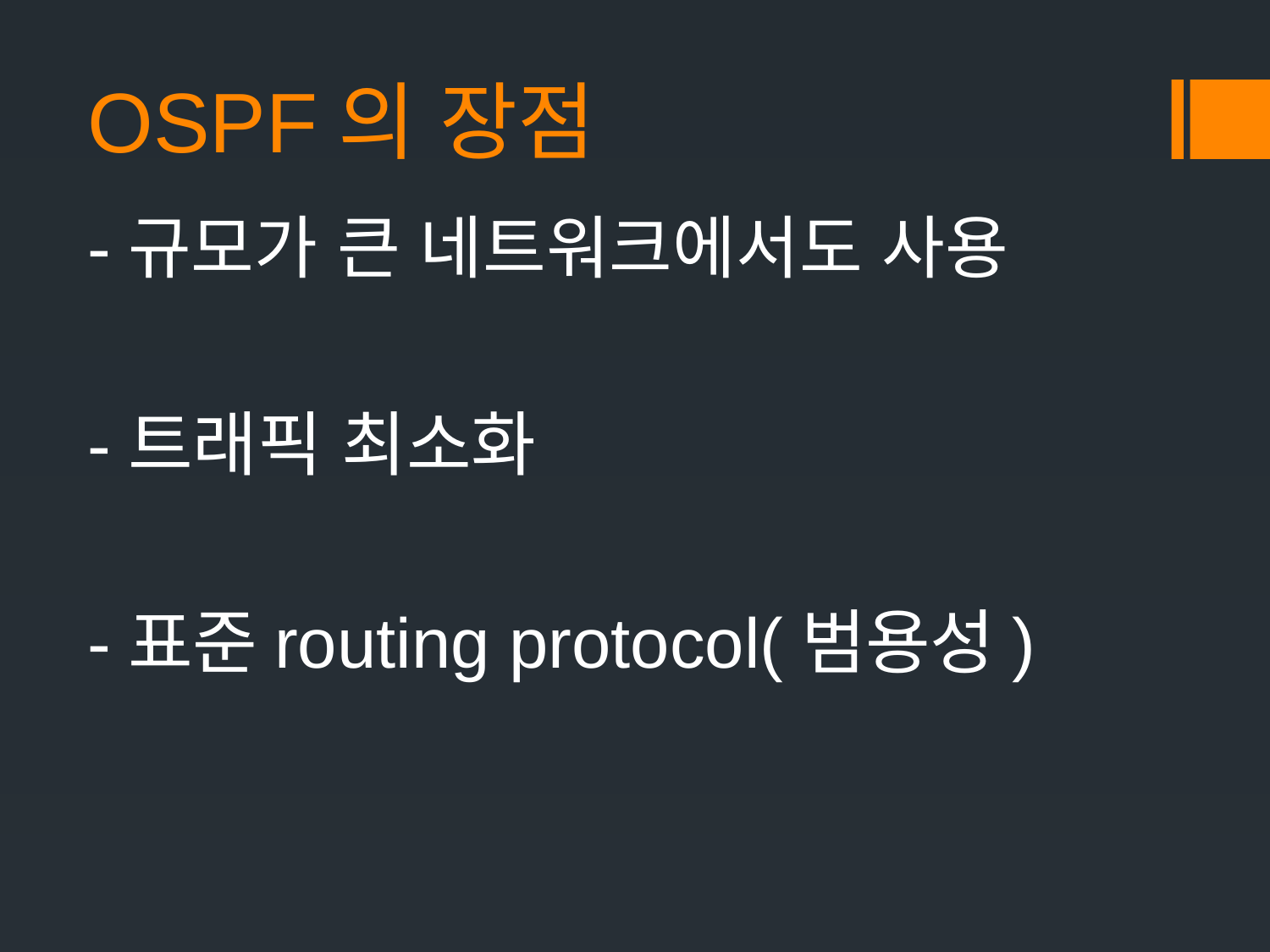

# OSPF의 장점
-규모가 큰 네트워크에서도 사용

-트래픽 최소화

-표준routing protocol(범용성)